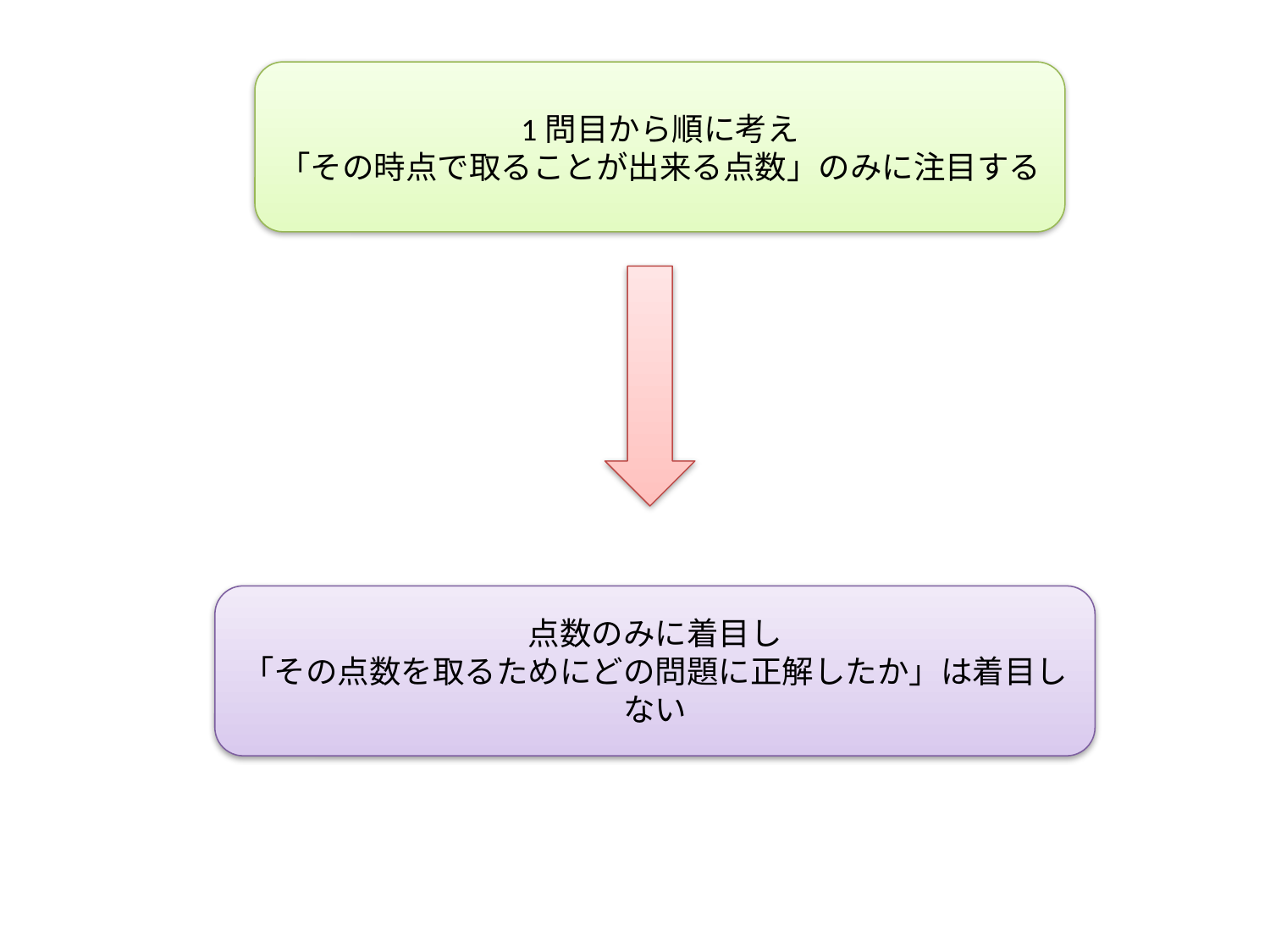

1問目から順に考え
「その時点で取ることが出来る点数」のみに注目する

点数のみに着目し
「その点数を取るためにどの問題に正解したか」は着目しない